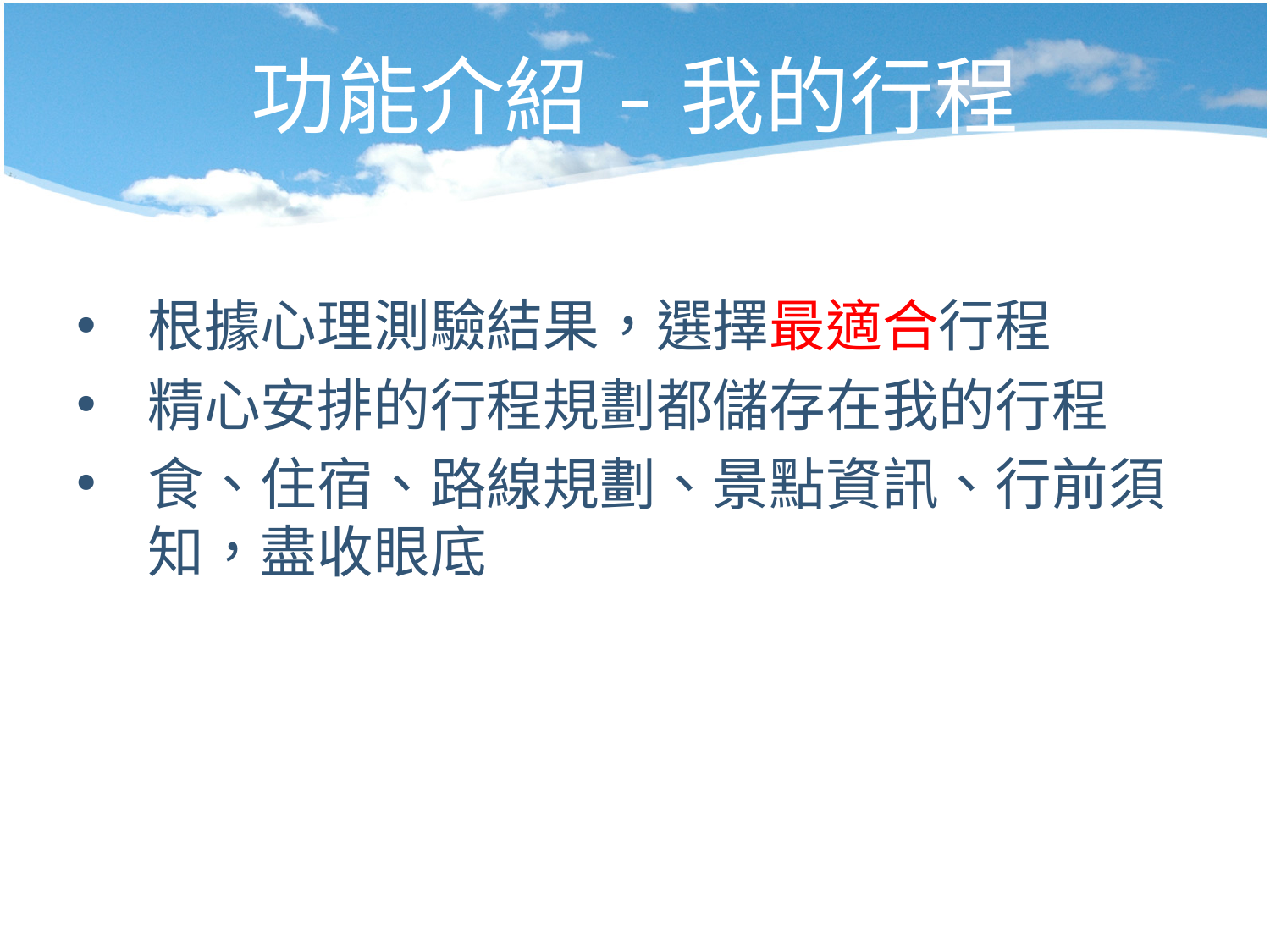

# 功能介紹-我的行程
根據心理測驗結果，選擇最適合行程
精心安排的行程規劃都儲存在我的行程
食、住宿、路線規劃、景點資訊、行前須知，盡收眼底